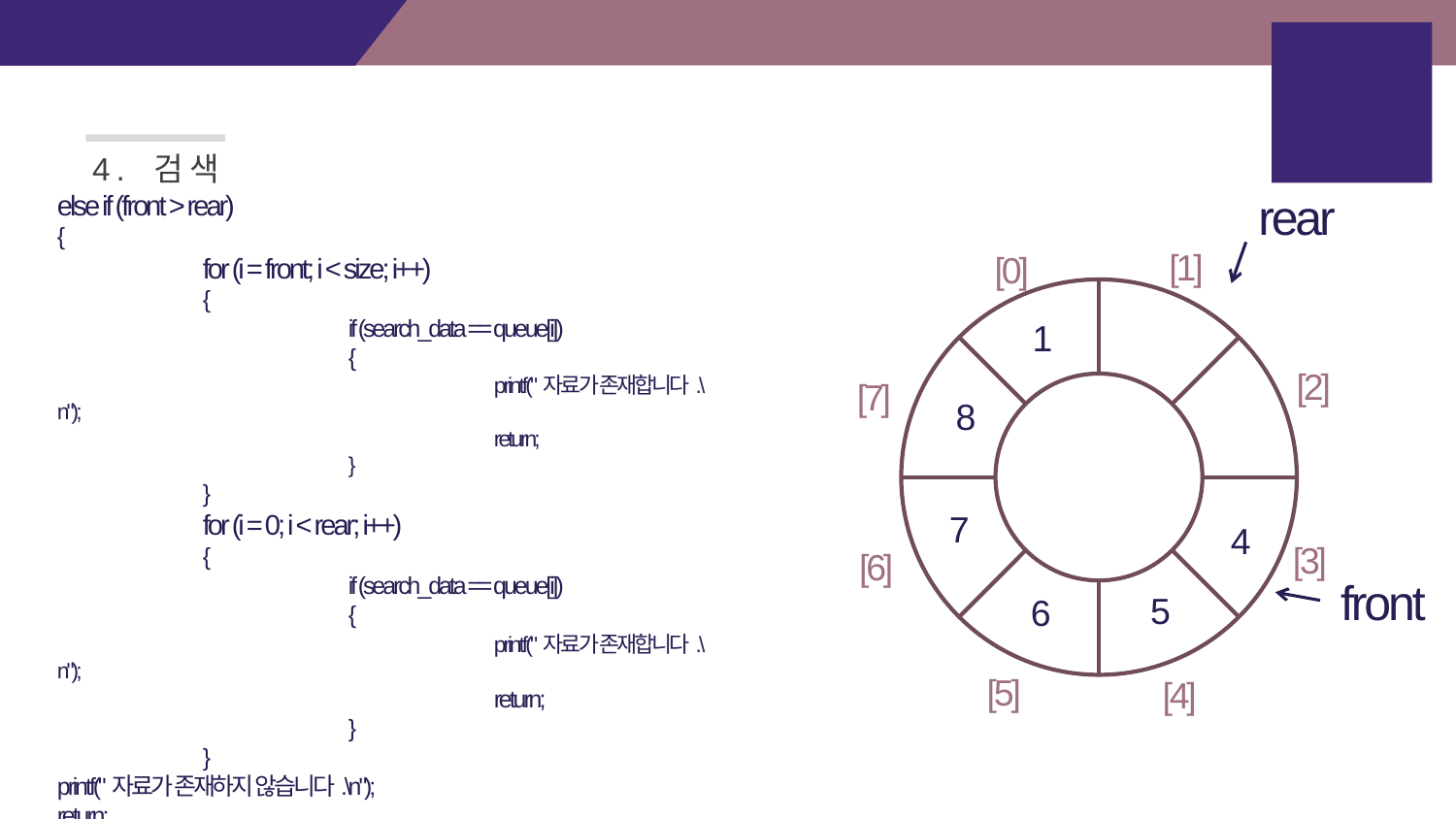

배열을
이용한
원형큐

4. 검색
else if (front > rear)
{
	for (i = front; i < size; i++)
	{
		if (search_data == queue[i])
		{
			printf("자료가 존재합니다.\n");
			return;
		}
	}
	for (i = 0; i < rear; i++)
	{
		if (search_data == queue[i])
		{
			printf("자료가 존재합니다.\n");
			return;
		}
	}
printf("자료가 존재하지 않습니다.\n");
return;
}
rear
[1]
[0]

1
[2]
[7]

8
7
4
[3]
[6]
front
5
6
[5]
[4]